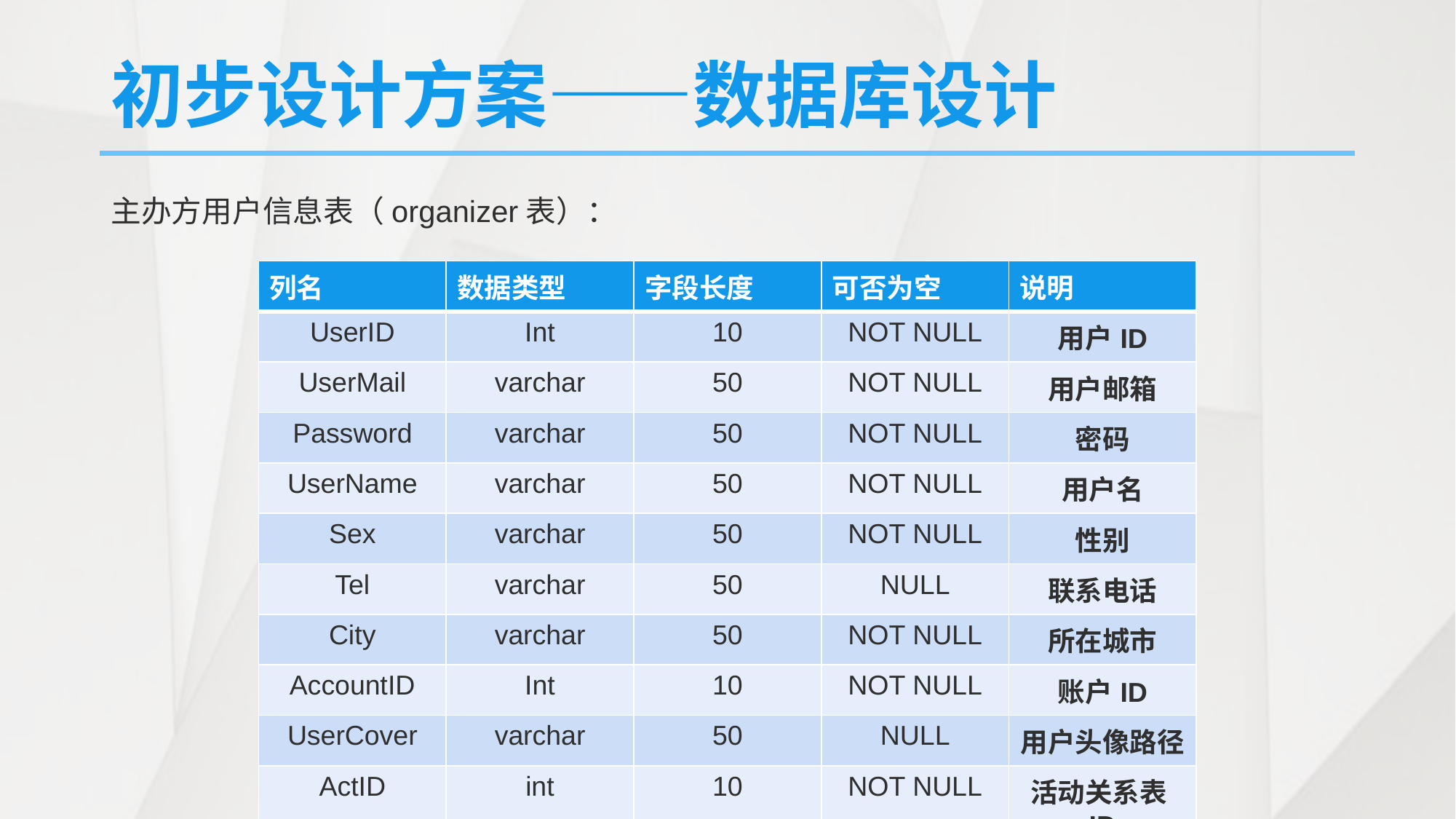

# 初步设计方案——数据库设计
主办方用户信息表（organizer表）：

| 列名 | 数据类型 | 字段长度 | 可否为空 | 说明 |
| --- | --- | --- | --- | --- |
| UserID | Int | 10 | NOT NULL | 用户ID |
| UserMail | varchar | 50 | NOT NULL | 用户邮箱 |
| Password | varchar | 50 | NOT NULL | 密码 |
| UserName | varchar | 50 | NOT NULL | 用户名 |
| Sex | varchar | 50 | NOT NULL | 性别 |
| Tel | varchar | 50 | NULL | 联系电话 |
| City | varchar | 50 | NOT NULL | 所在城市 |
| AccountID | Int | 10 | NOT NULL | 账户ID |
| UserCover | varchar | 50 | NULL | 用户头像路径 |
| ActID | int | 10 | NOT NULL | 活动关系表ID |